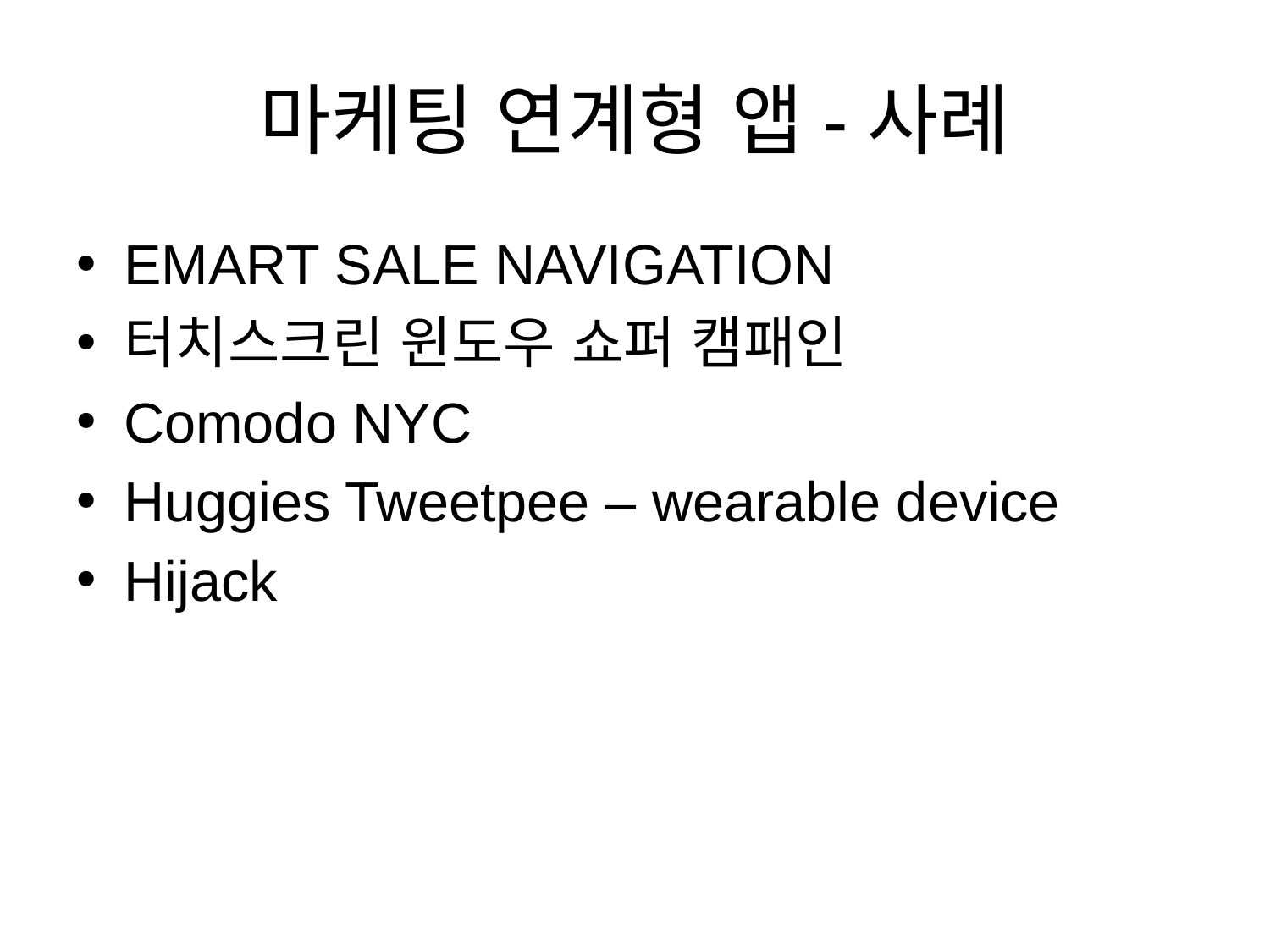

# 마케팅 연계형 앱-사례
EMART SALE NAVIGATION
터치스크린 윈도우 쇼퍼 캠패인
Comodo NYC
Huggies Tweetpee – wearable device
Hijack